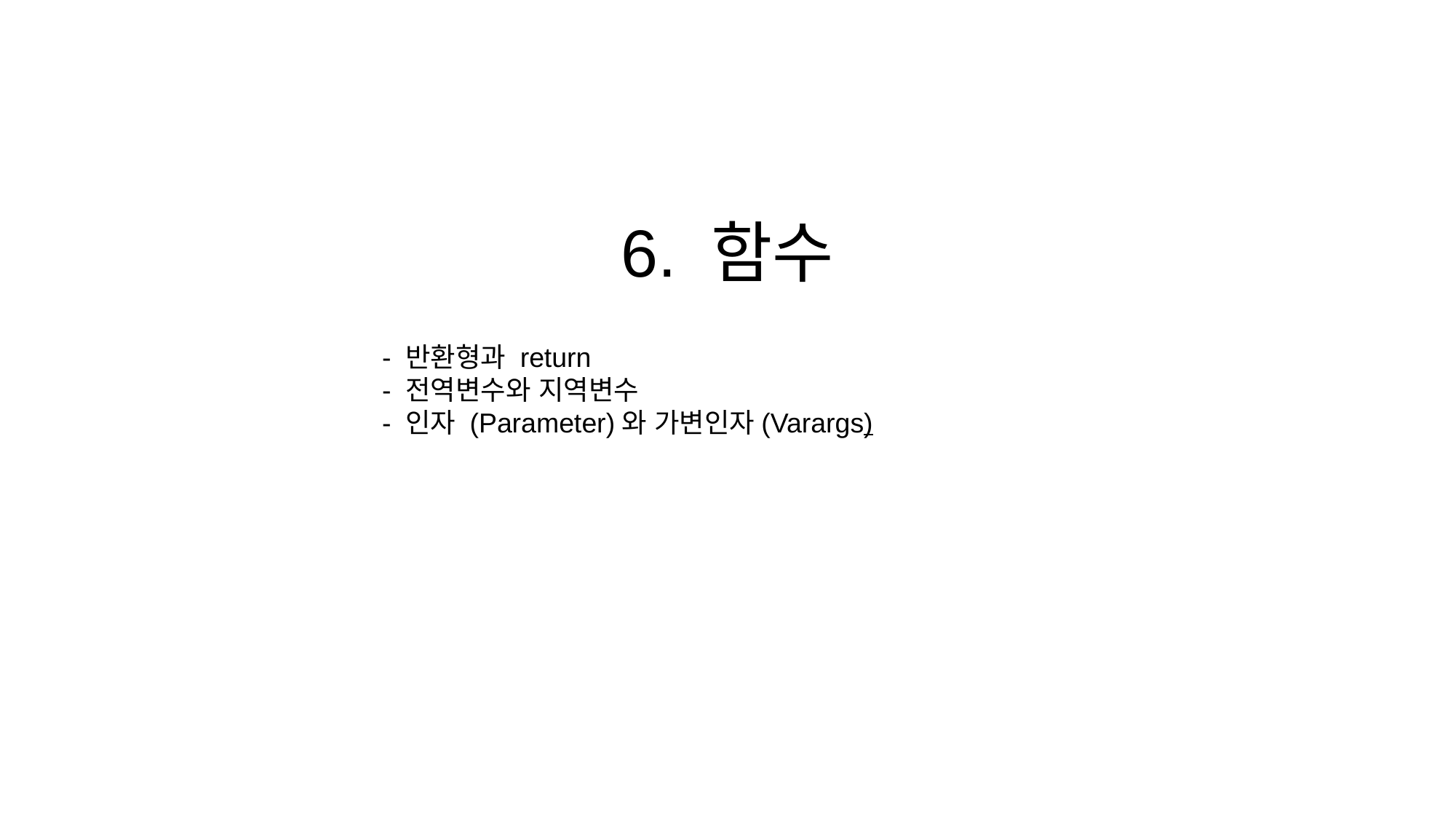

# 6. 함수
 - 반환형과 return
 - 전역변수와 지역변수
 - 인자 (Parameter)와 가변인자(Varargs)